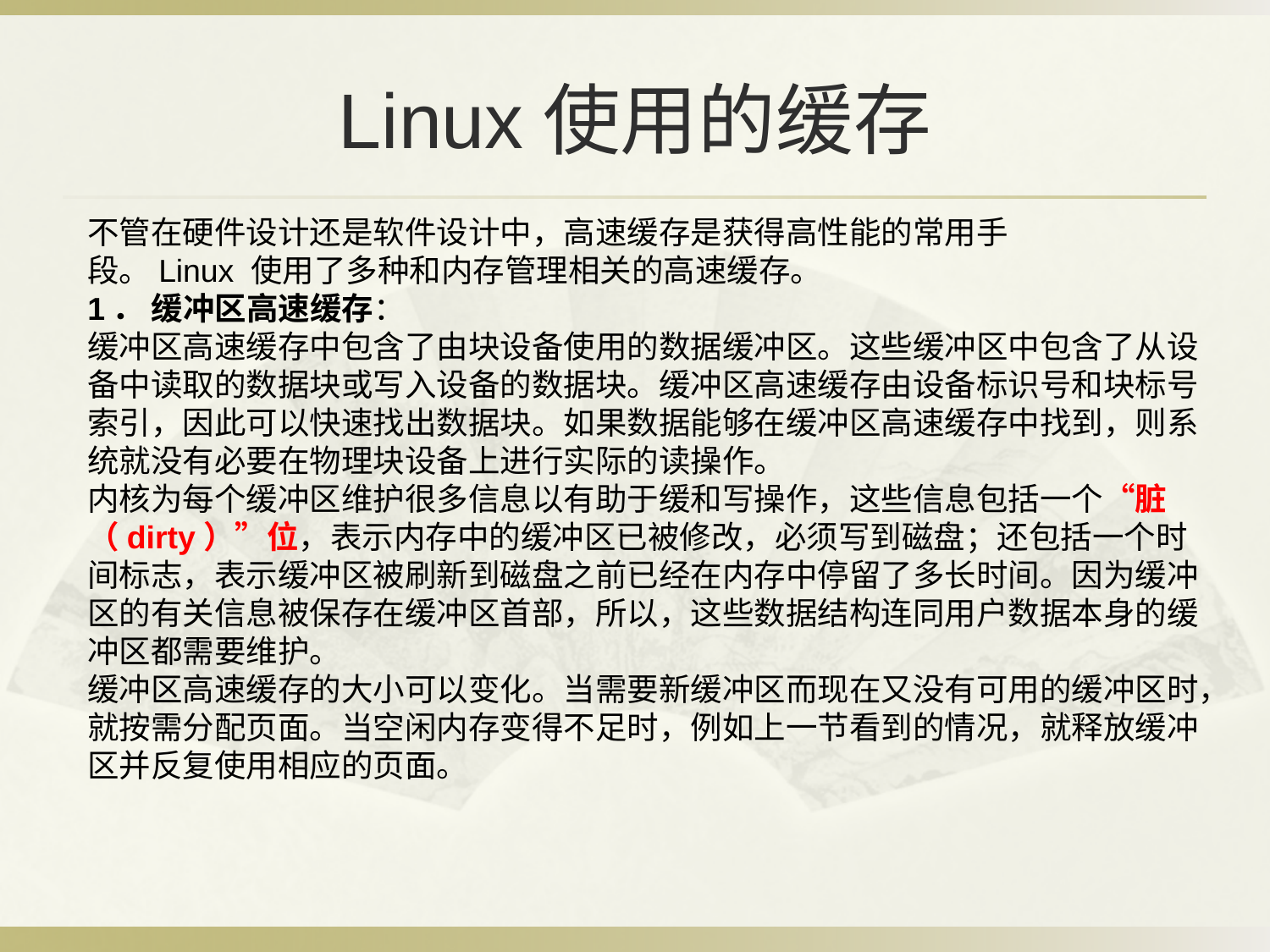

BBAAD9C20180234D78810CEA56E0B6D0E2B9B20918E83B70A6D98F34B1082BBC3B4CB53861613B0222C92008C846A8EC6DF921DA91D02BB11B4DC25E387E20DC24F5093D372C66F764BF29976F2244E727F1E0367CA8D314A8D6A1982F006CC8D8F62991BE0
# Linux使用的缓存
不管在硬件设计还是软件设计中，高速缓存是获得高性能的常用手段。Linux 使用了多种和内存管理相关的高速缓存。
1． 缓冲区高速缓存：
缓冲区高速缓存中包含了由块设备使用的数据缓冲区。这些缓冲区中包含了从设备中读取的数据块或写入设备的数据块。缓冲区高速缓存由设备标识号和块标号索引，因此可以快速找出数据块。如果数据能够在缓冲区高速缓存中找到，则系统就没有必要在物理块设备上进行实际的读操作。
内核为每个缓冲区维护很多信息以有助于缓和写操作，这些信息包括一个“脏（dirty）”位，表示内存中的缓冲区已被修改，必须写到磁盘；还包括一个时间标志，表示缓冲区被刷新到磁盘之前已经在内存中停留了多长时间。因为缓冲区的有关信息被保存在缓冲区首部，所以，这些数据结构连同用户数据本身的缓冲区都需要维护。
缓冲区高速缓存的大小可以变化。当需要新缓冲区而现在又没有可用的缓冲区时，就按需分配页面。当空闲内存变得不足时，例如上一节看到的情况，就释放缓冲区并反复使用相应的页面。